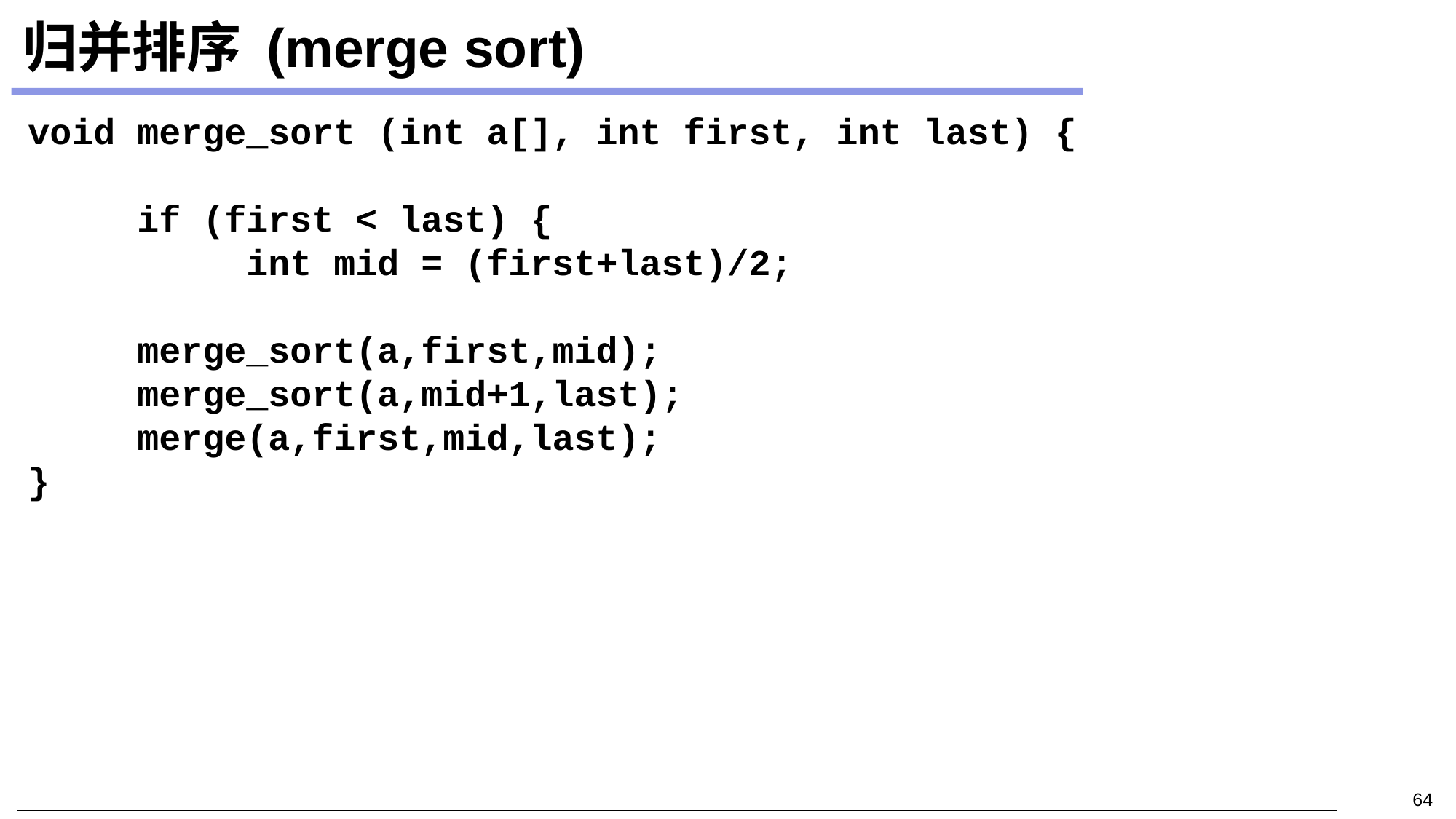

# 归并排序 (merge sort)
void merge_sort (int a[], int first, int last) {

	if (first < last) {
		int mid = (first+last)/2;

	merge_sort(a,first,mid);
	merge_sort(a,mid+1,last);
	merge(a,first,mid,last);
}

64